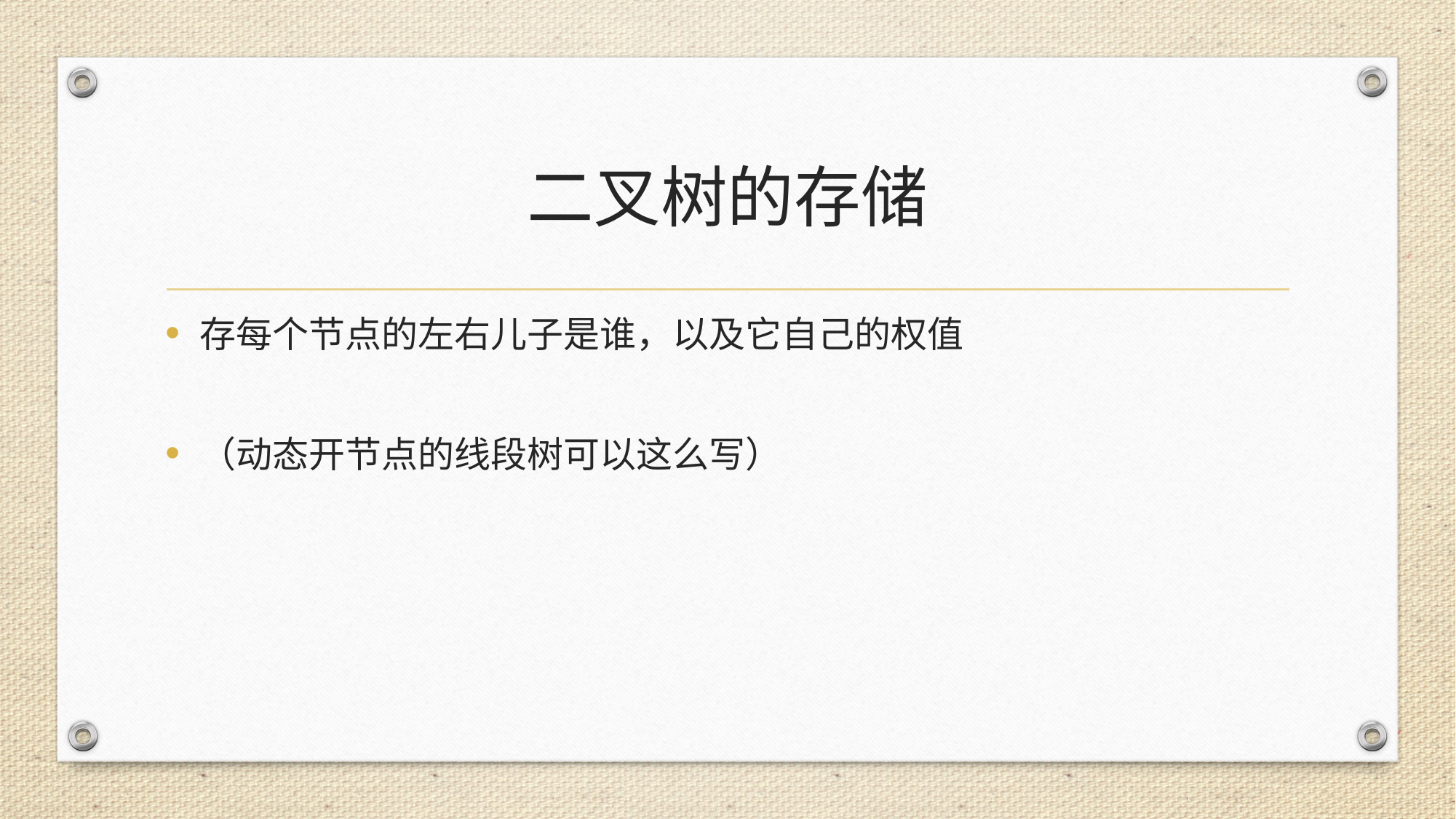

# 二叉树的存储
存每个节点的左右儿子是谁，以及它自己的权值

（动态开节点的线段树可以这么写）